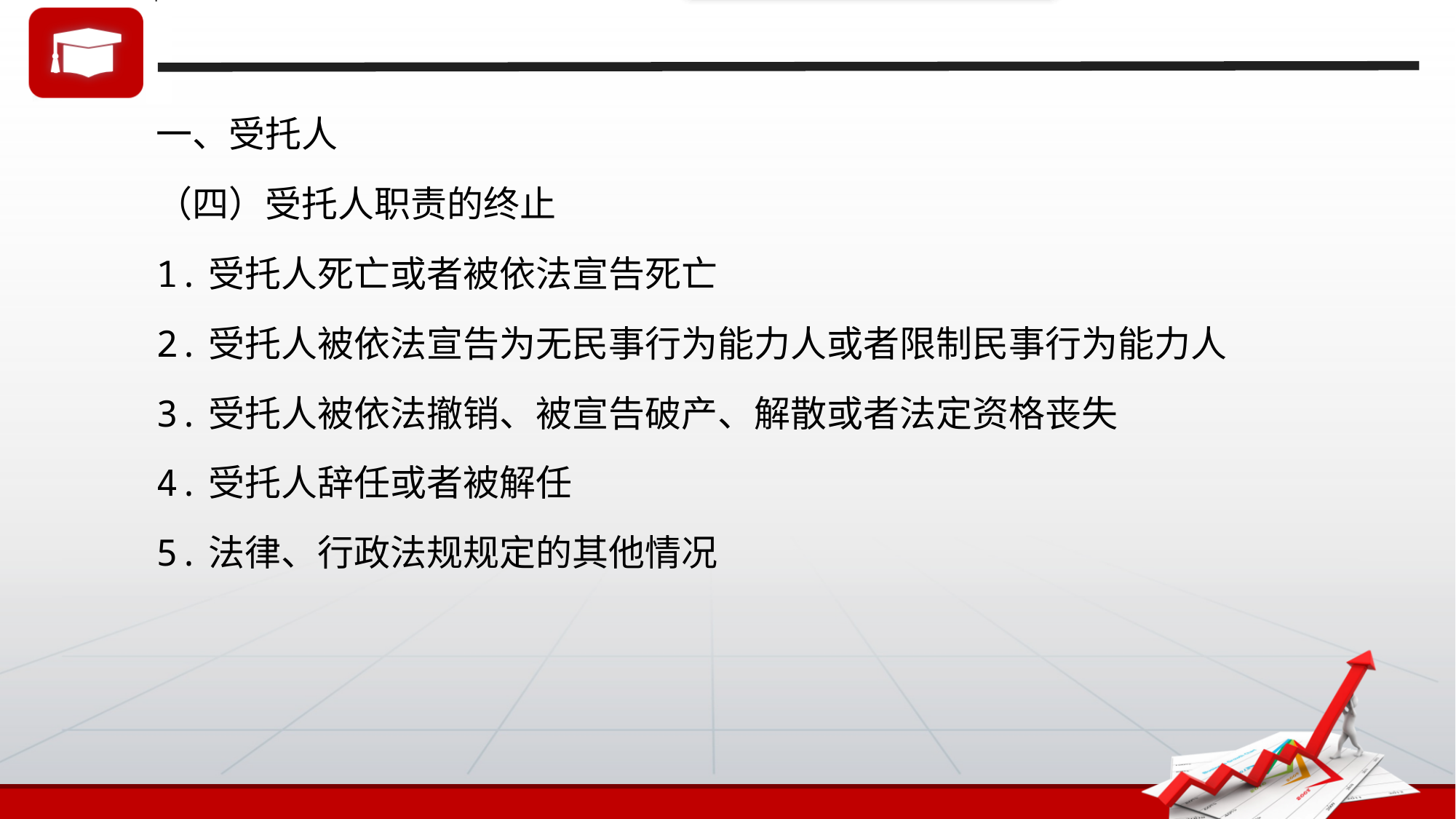

一、受托人
（四）受托人职责的终止
1.受托人死亡或者被依法宣告死亡
2.受托人被依法宣告为无民事行为能力人或者限制民事行为能力人
3.受托人被依法撤销、被宣告破产、解散或者法定资格丧失
4.受托人辞任或者被解任
5.法律、行政法规规定的其他情况